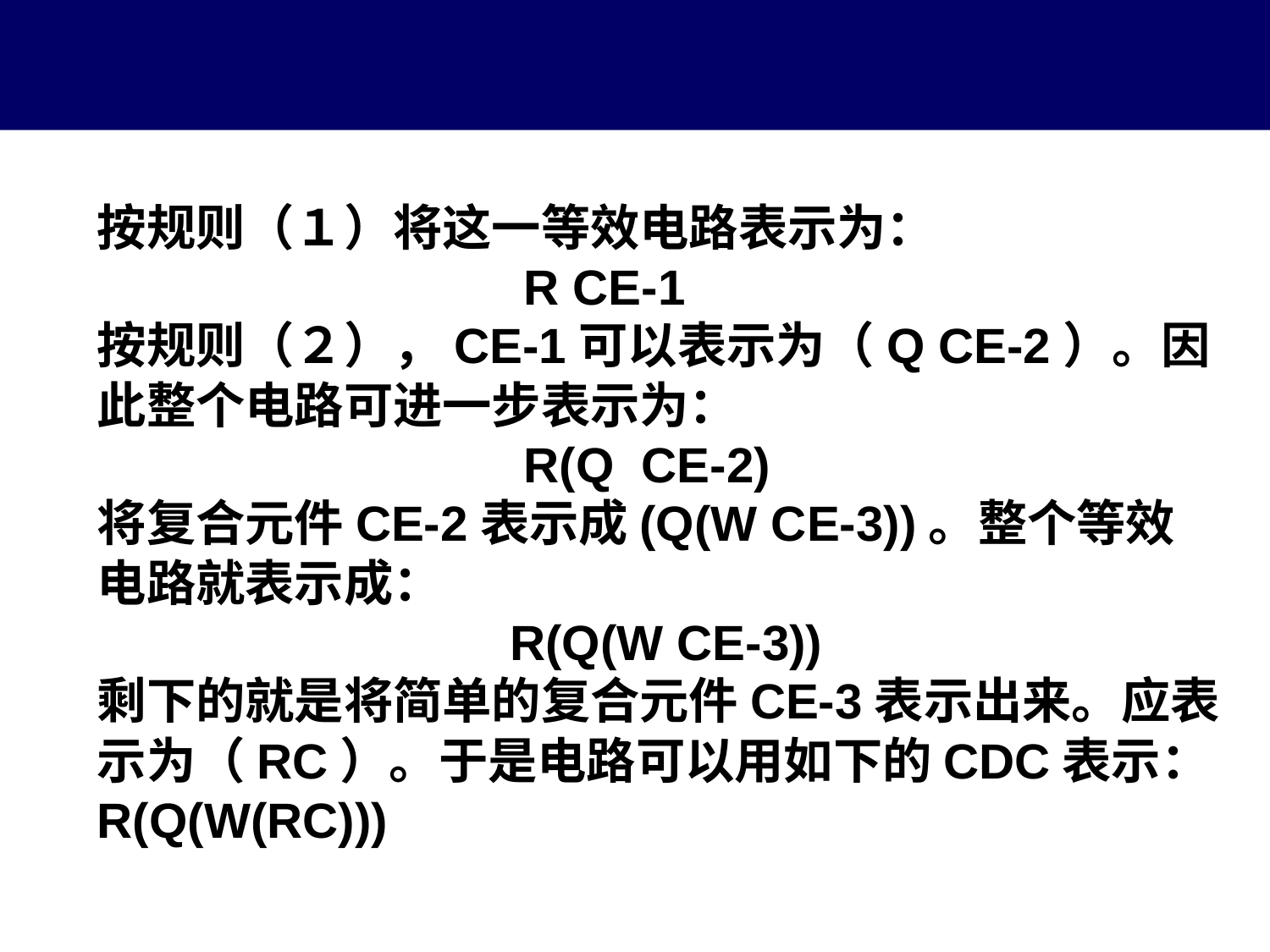

按规则（１）将这一等效电路表示为：
                               R CE-1
按规则（２），CE-1可以表示为（Q CE-2）。因此整个电路可进一步表示为：
                               R(Q  CE-2)
将复合元件CE-2表示成(Q(W CE-3))。整个等效电路就表示成：
                              R(Q(W CE-3))
剩下的就是将简单的复合元件CE-3表示出来。应表示为（RC）。于是电路可以用如下的CDC表示：
R(Q(W(RC)))